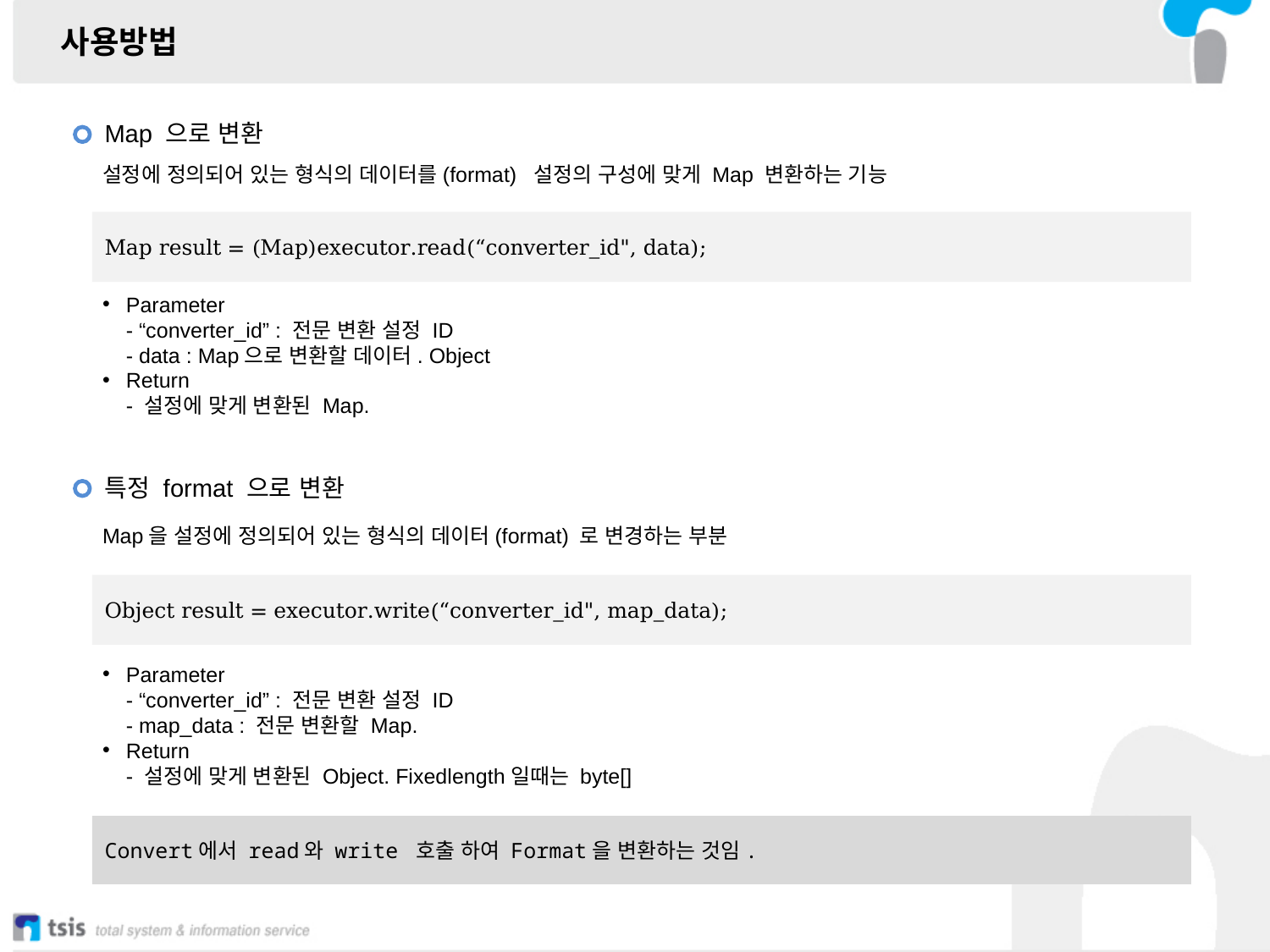

사용방법
Map 으로 변환

설정에 정의되어 있는 형식의 데이터를(format)  설정의 구성에 맞게 Map 변환하는 기능
Map result = (Map)executor.read(“converter_id", data);
Parameter
    - “converter_id” : 전문 변환 설정 ID
    - data : Map으로 변환할 데이터. Object
Return
    - 설정에 맞게 변환된 Map.
특정 format 으로 변환

Map을 설정에 정의되어 있는 형식의 데이터(format) 로 변경하는 부분
Object result = executor.write(“converter_id", map_data);
Parameter
    - “converter_id” : 전문 변환 설정 ID
    - map_data : 전문 변환할 Map.
Return
    - 설정에 맞게 변환된 Object. Fixedlength일때는 byte[]
Convert에서 read와 write 호출 하여 Format을 변환하는 것임.